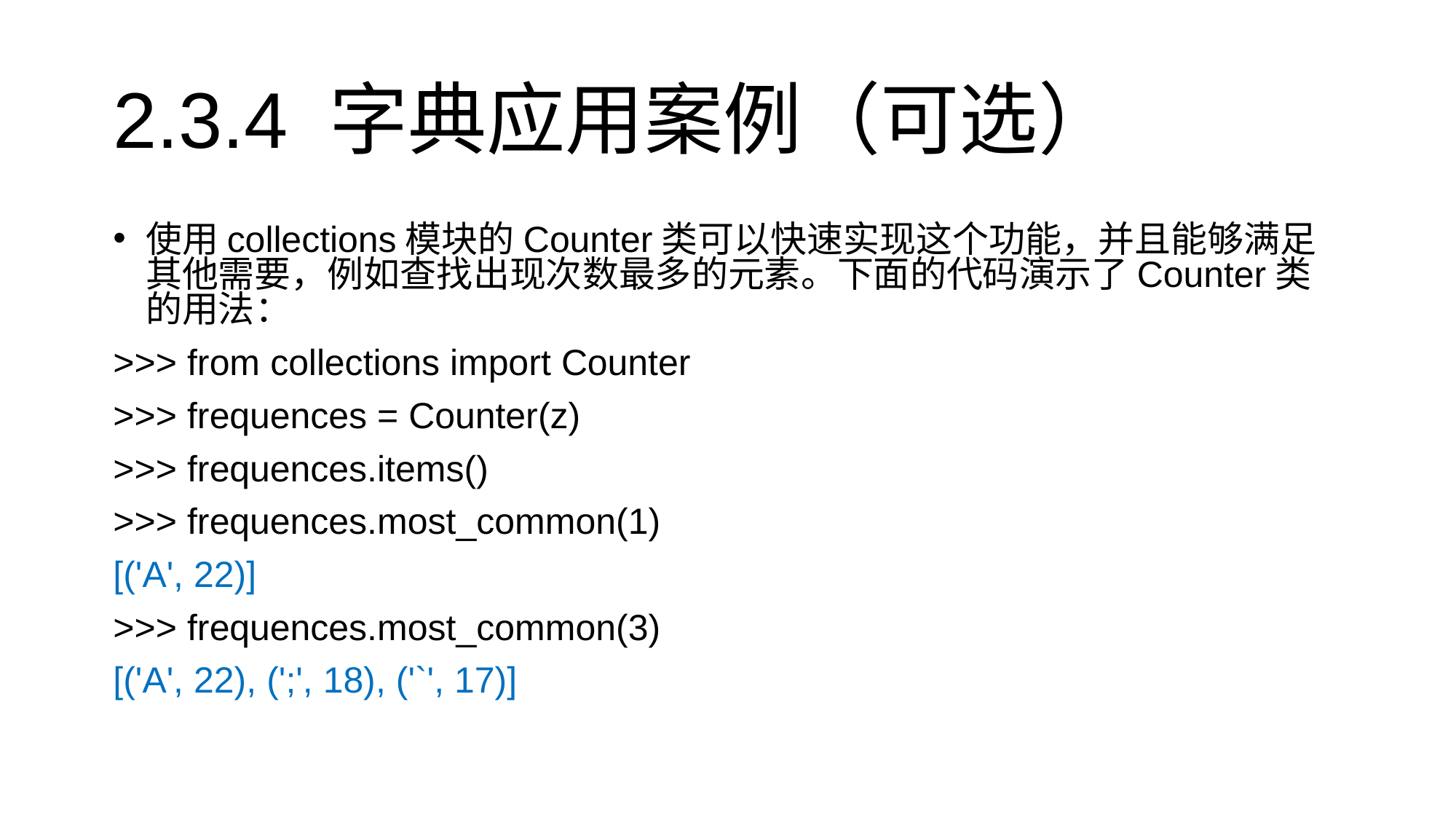

# 2.3.4 字典应用案例（可选）
使用collections模块的Counter类可以快速实现这个功能，并且能够满足其他需要，例如查找出现次数最多的元素。下面的代码演示了Counter类的用法：
>>> from collections import Counter
>>> frequences = Counter(z)
>>> frequences.items()
>>> frequences.most_common(1)
[('A', 22)]
>>> frequences.most_common(3)
[('A', 22), (';', 18), ('`', 17)]